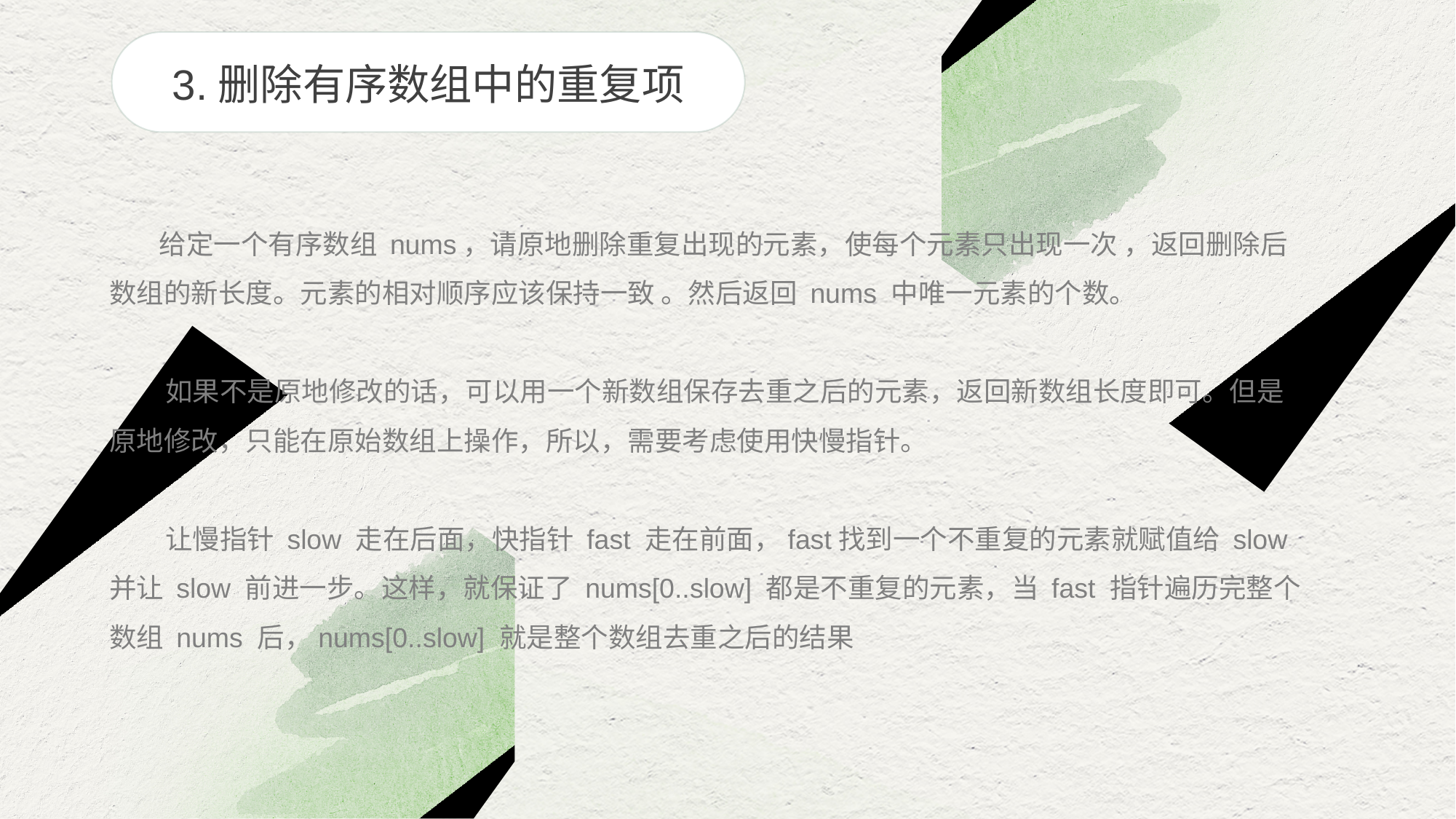

3.删除有序数组中的重复项

       给定一个有序数组 nums，请原地删除重复出现的元素，使每个元素只出现一次 ，返回删除后数组的新长度。元素的相对顺序应该保持一致 。然后返回 nums 中唯一元素的个数。

        如果不是原地修改的话，可以用一个新数组保存去重之后的元素，返回新数组长度即可。但是原地修改，只能在原始数组上操作，所以，需要考虑使用快慢指针。

        让慢指针 slow 走在后面，快指针 fast 走在前面，fast找到一个不重复的元素就赋值给 slow 并让 slow 前进一步。这样，就保证了 nums[0..slow] 都是不重复的元素，当 fast 指针遍历完整个数组 nums 后，nums[0..slow] 就是整个数组去重之后的结果